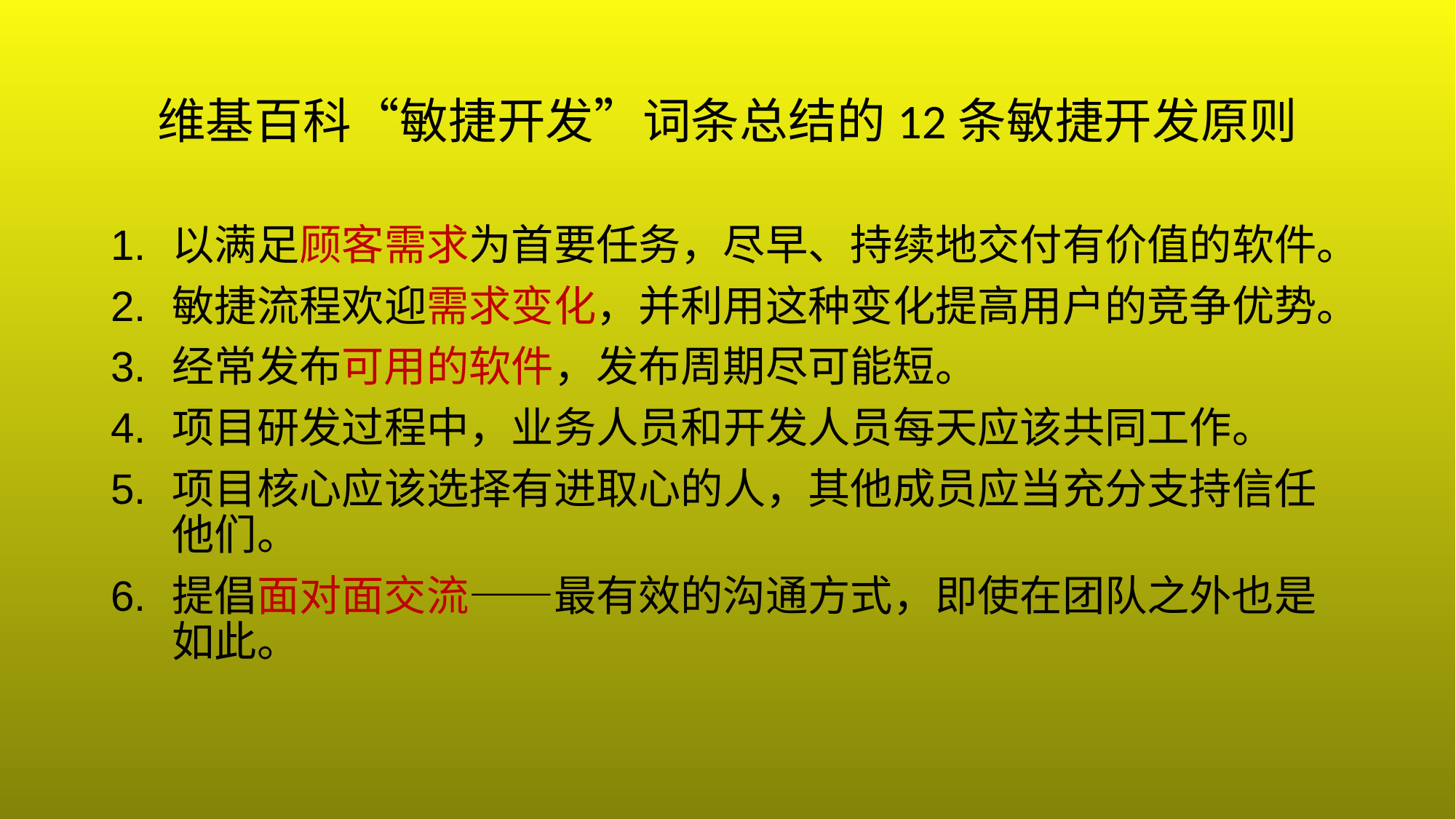

# 维基百科“敏捷开发”词条总结的12条敏捷开发原则
以满足顾客需求为首要任务，尽早、持续地交付有价值的软件。
敏捷流程欢迎需求变化，并利用这种变化提高用户的竞争优势。
经常发布可用的软件，发布周期尽可能短。
项目研发过程中，业务人员和开发人员每天应该共同工作。
项目核心应该选择有进取心的人，其他成员应当充分支持信任他们。
提倡面对面交流——最有效的沟通方式，即使在团队之外也是如此。